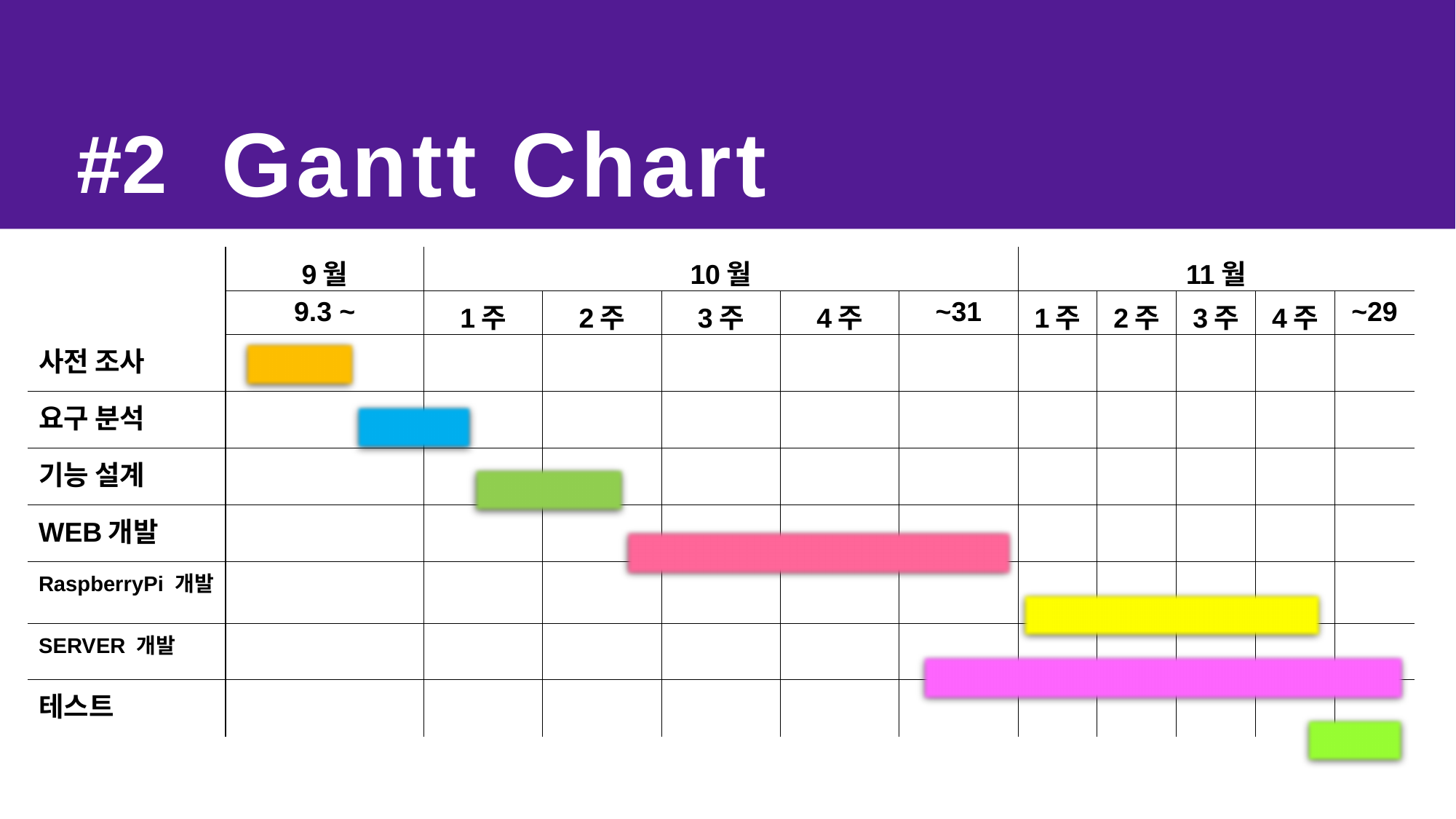

Gantt Chart
#2
|  | 9월 | 10월 |  |  |  |  | 11월 |  |  |  |  |
| --- | --- | --- | --- | --- | --- | --- | --- | --- | --- | --- | --- |
|  | 9.3 ~ | 1주 | 2주 | 3주 | 4주 | ~31 | 1주 | 2주 | 3주 | 4주 | ~29 |
| 사전 조사 |  |  |  |  |  |  |  |  |  |  |  |
| 요구 분석 |  |  |  |  |  |  |  |  |  |  |  |
| 기능 설계 |  |  |  |  |  |  |  |  |  |  |  |
| WEB개발 |  |  |  |  |  |  |  |  |  |  |  |
| RaspberryPi 개발 |  |  |  |  |  |  |  |  |  |  |  |
| SERVER 개발 |  |  |  |  |  |  |  |  |  |  |  |
| 테스트 |  |  |  |  |  |  |  |  |  |  |  |